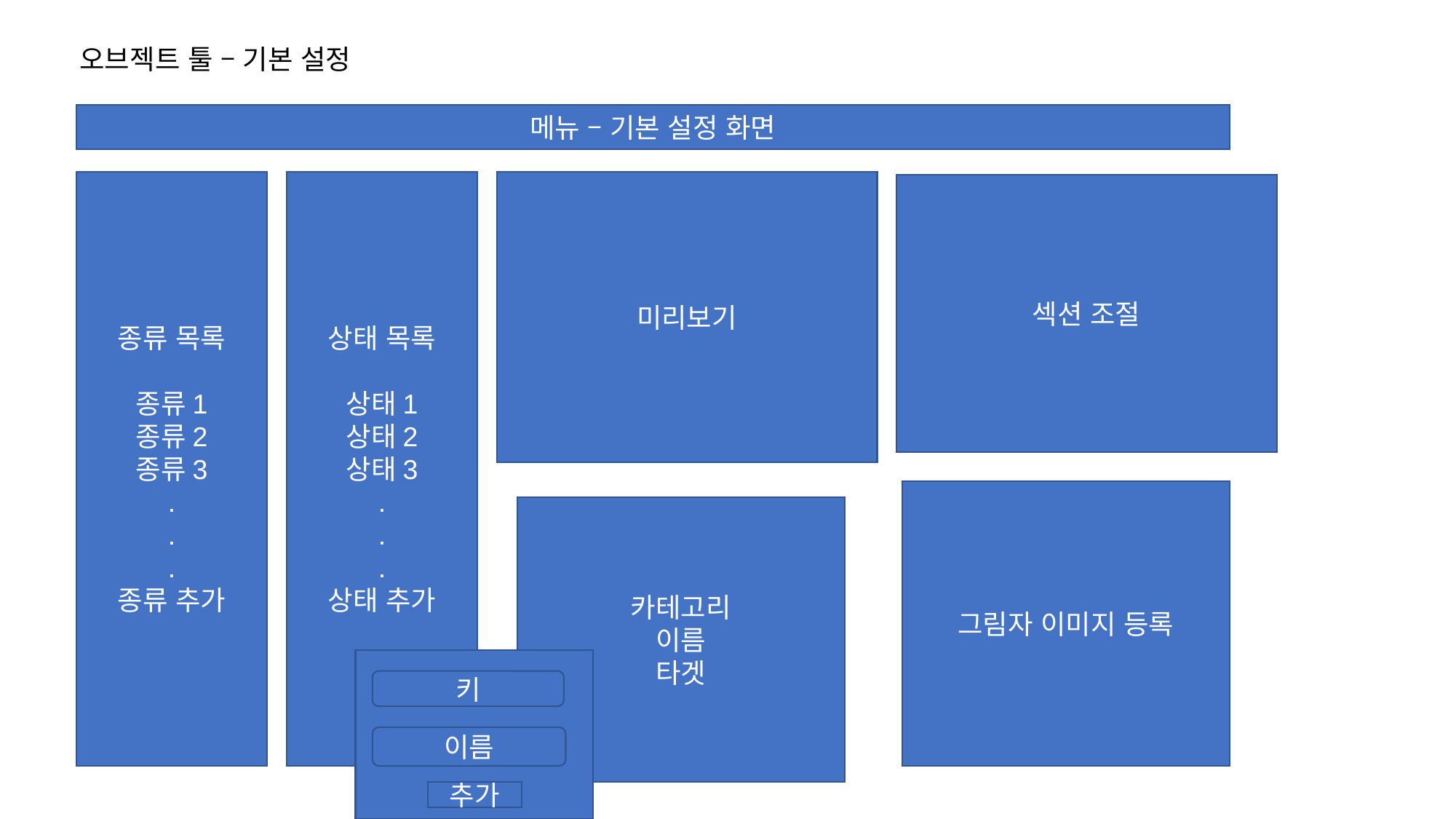

오브젝트 툴 – 기본 설정
메뉴 – 기본 설정 화면
종류 목록

종류1
종류2
종류3
.
.
.
종류 추가
상태 목록

상태1
상태2
상태3
.
.
.
상태 추가
미리보기
섹션 조절
그림자 이미지 등록
카테고리
이름
타겟

키
이름
추가